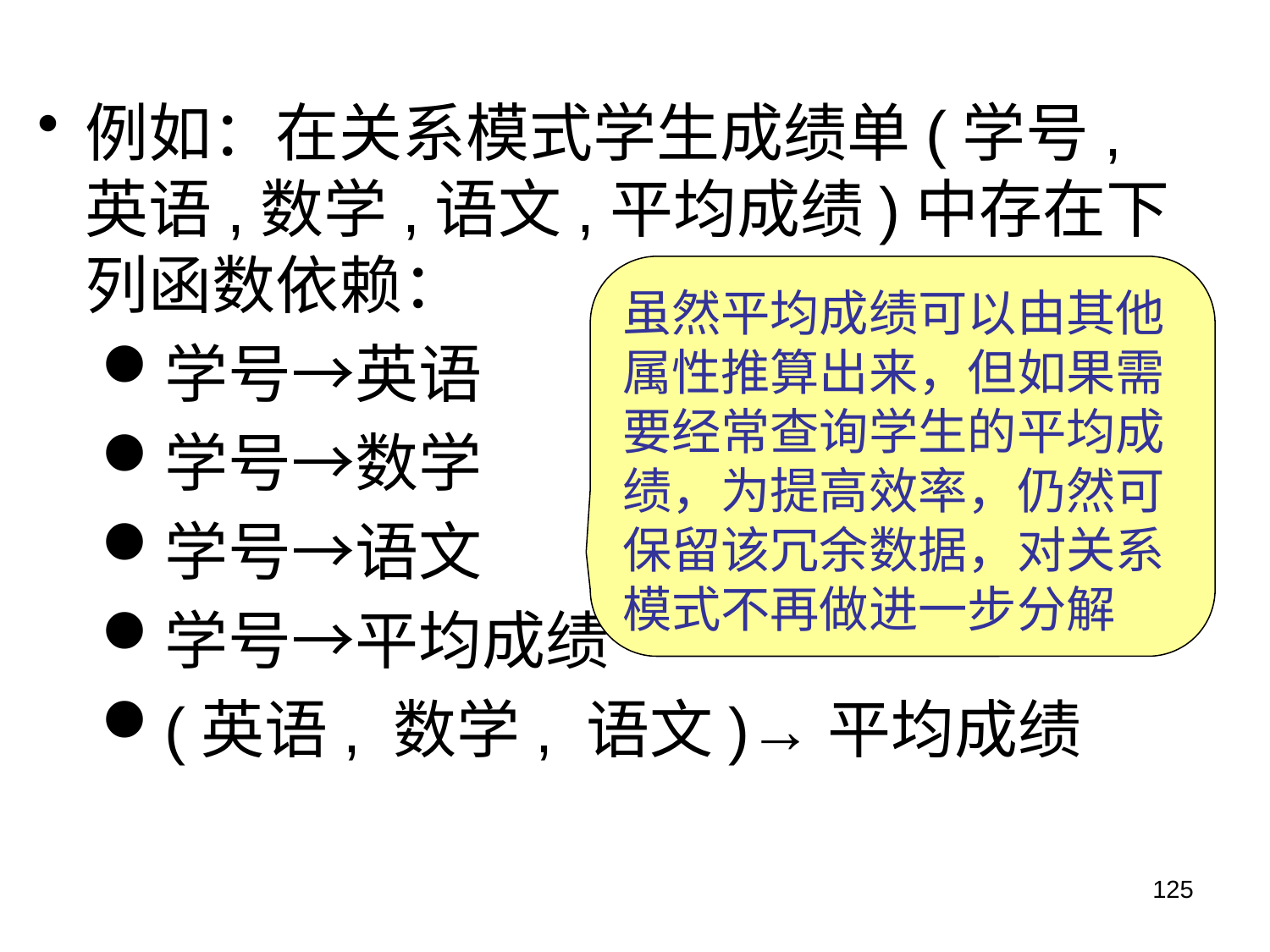

例如：在关系模式学生成绩单(学号,英语,数学,语文,平均成绩)中存在下列函数依赖：
学号→英语
学号→数学
学号→语文
学号→平均成绩
(英语, 数学, 语文)→平均成绩

虽然平均成绩可以由其他属性推算出来，但如果需要经常查询学生的平均成绩，为提高效率，仍然可保留该冗余数据，对关系模式不再做进一步分解

125